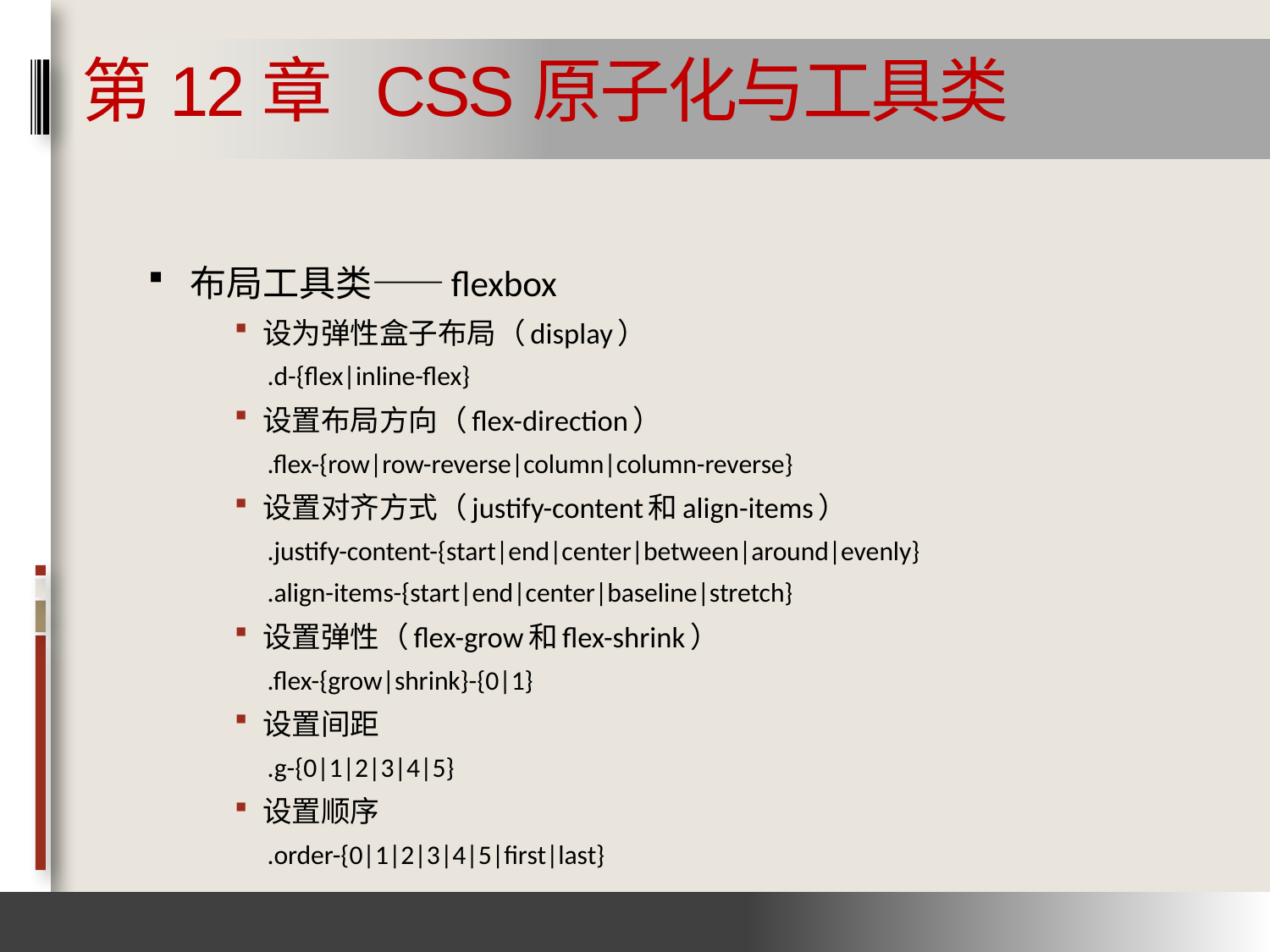

# 第12章  CSS原子化与工具类
布局工具类——flexbox
设为弹性盒子布局（display）
.d-{flex|inline-flex}
设置布局方向（flex-direction）
.flex-{row|row-reverse|column|column-reverse}
设置对齐方式（justify-content和align-items）
.justify-content-{start|end|center|between|around|evenly}
.align-items-{start|end|center|baseline|stretch}
设置弹性（flex-grow和flex-shrink）
.flex-{grow|shrink}-{0|1}
设置间距
.g-{0|1|2|3|4|5}
设置顺序
.order-{0|1|2|3|4|5|first|last}